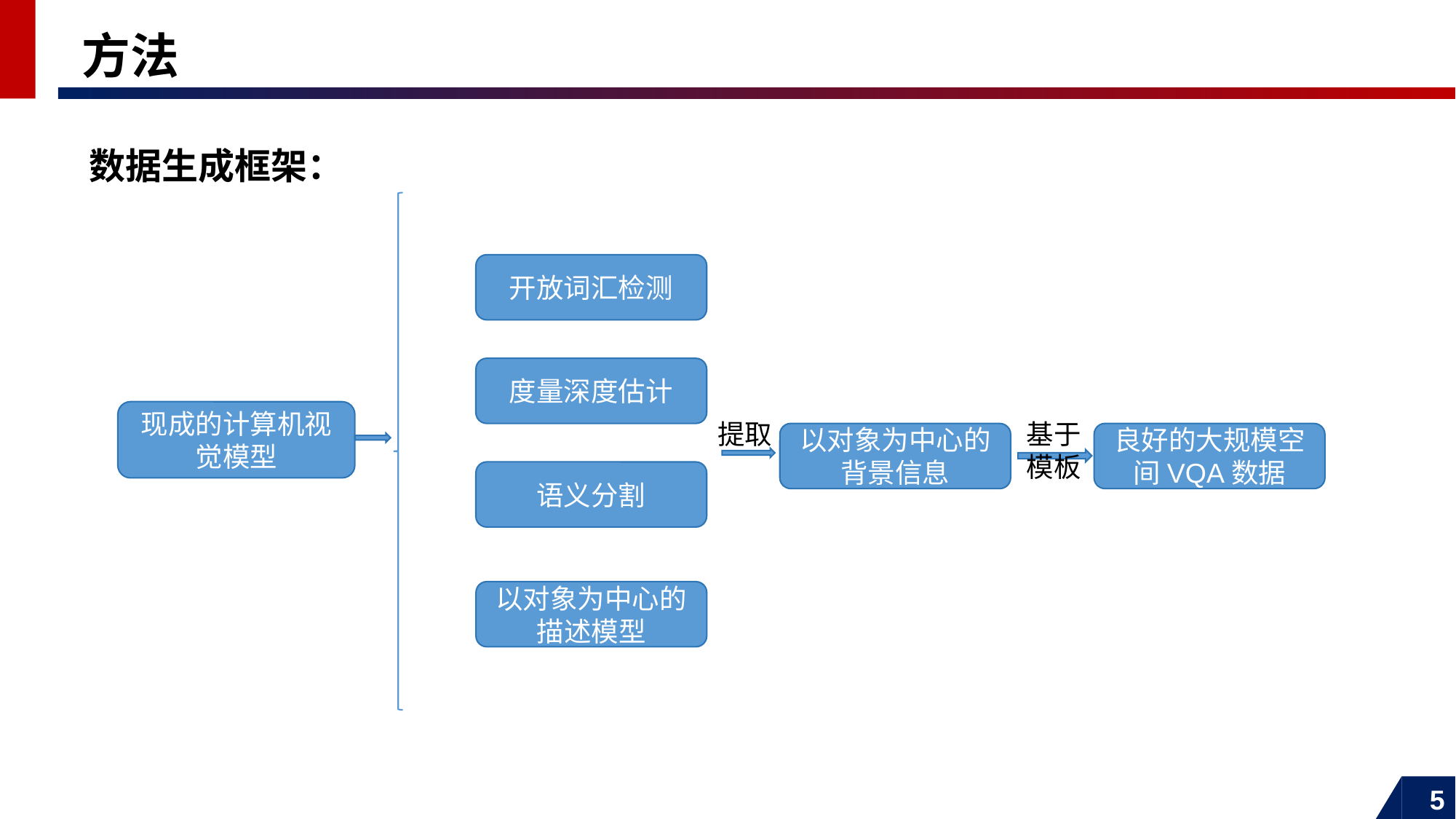

# 方法
数据生成框架：

开放词汇检测
度量深度估计
现成的计算机视觉模型
提取
基于模板
以对象为中心的背景信息
良好的大规模空间VQA数据

语义分割
以对象为中心的描述模型
5
5
5